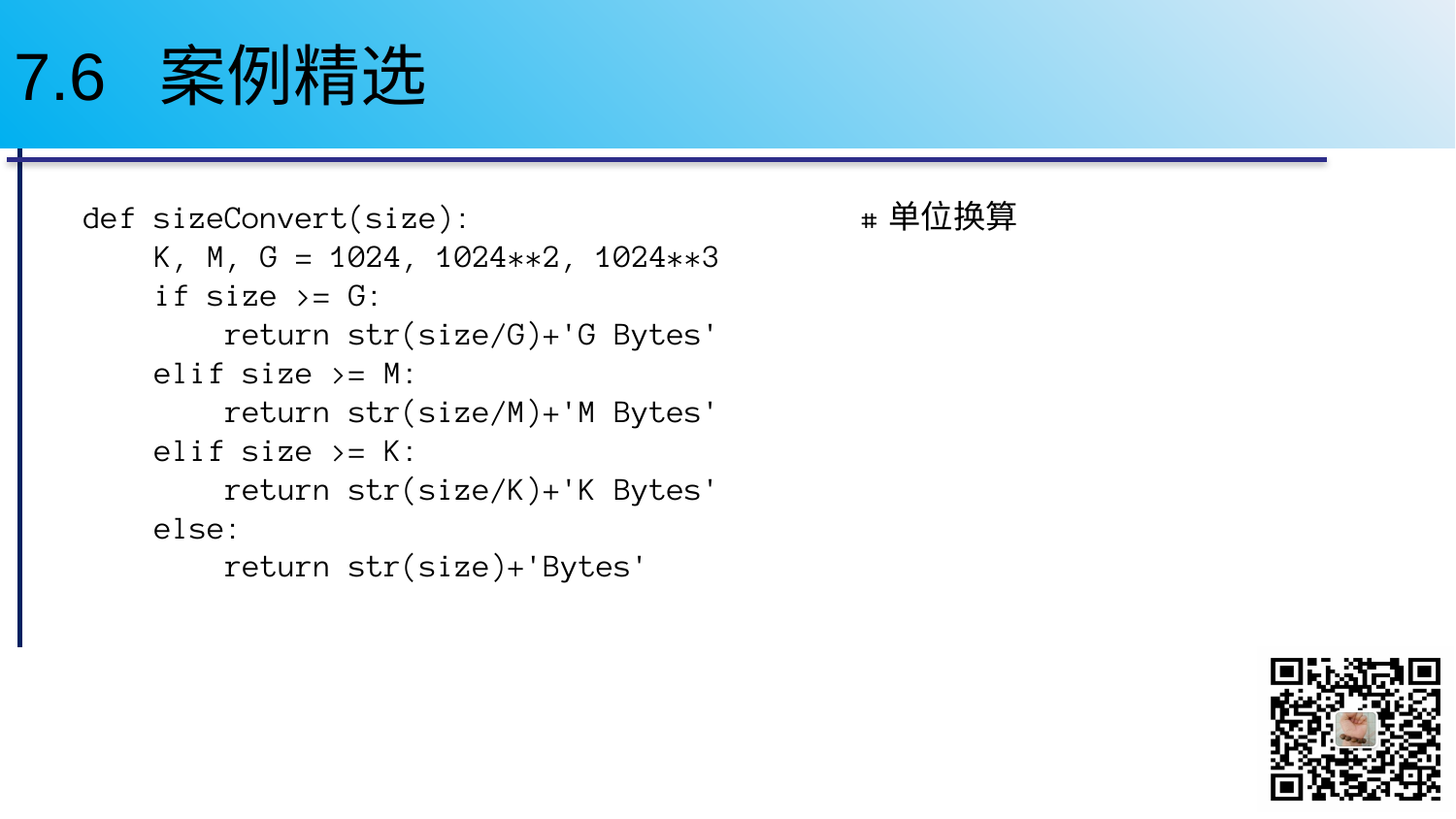

# 7.6  案例精选
def sizeConvert(size):                      #单位换算
    K, M, G = 1024, 1024**2, 1024**3
    if size >= G:
        return str(size/G)+'G Bytes'
    elif size >= M:
        return str(size/M)+'M Bytes'
    elif size >= K:
        return str(size/K)+'K Bytes'
    else:
        return str(size)+'Bytes'